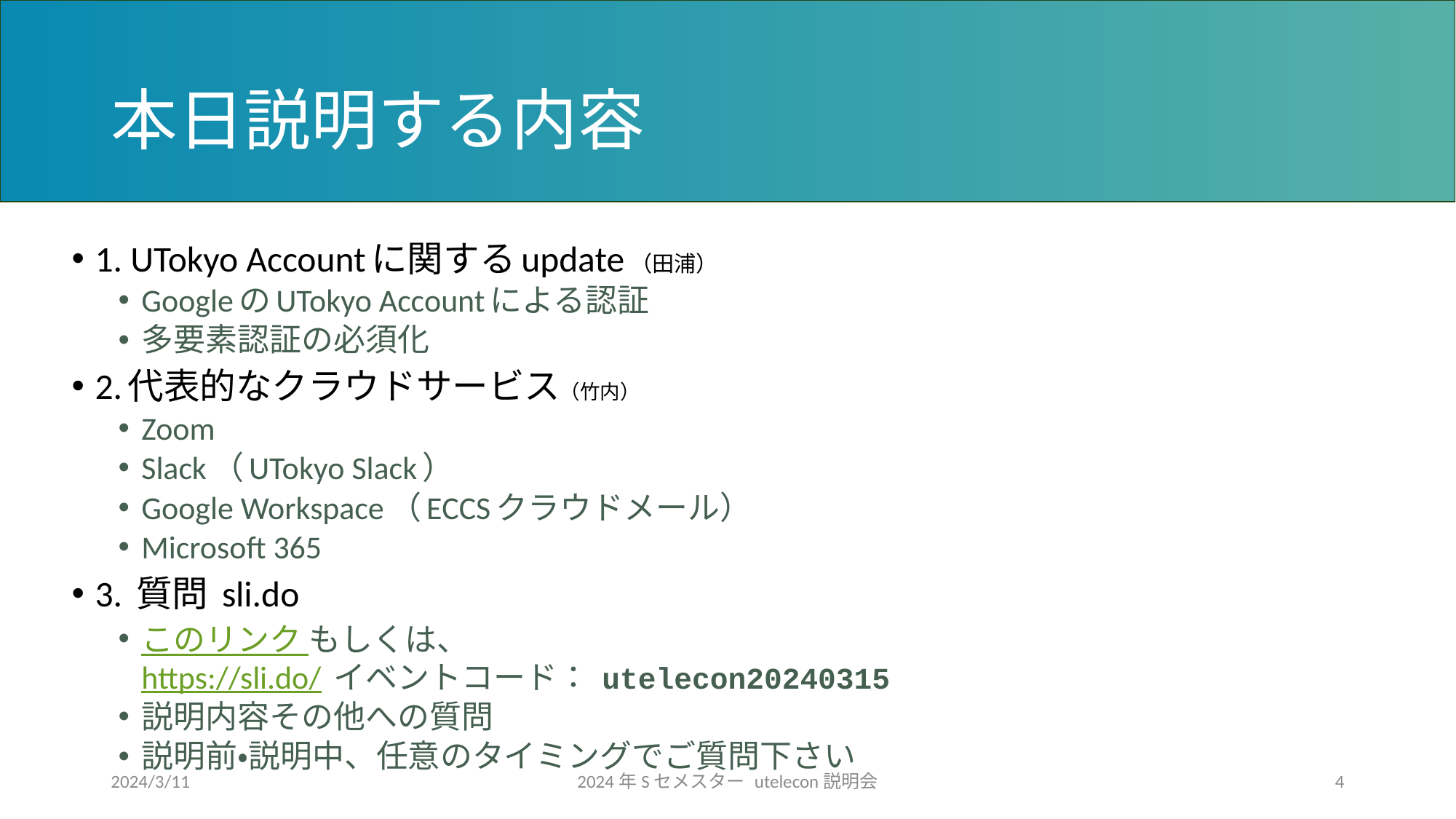

# 本日説明する内容
1. UTokyo Accountに関するupdate（田浦）
GoogleのUTokyo Accountによる認証
多要素認証の必須化
2.代表的なクラウドサービス（竹内）
Zoom
Slack（UTokyo Slack）
Google Workspace（ECCSクラウドメール）
Microsoft 365
3. 質問 sli.do
このリンク もしくは、
https://sli.do/ イベントコード： utelecon20240315
説明内容その他への質問
説明前・説明中、任意のタイミングでご質問下さい

2024/3/11
2024年Sセメスター utelecon説明会
4